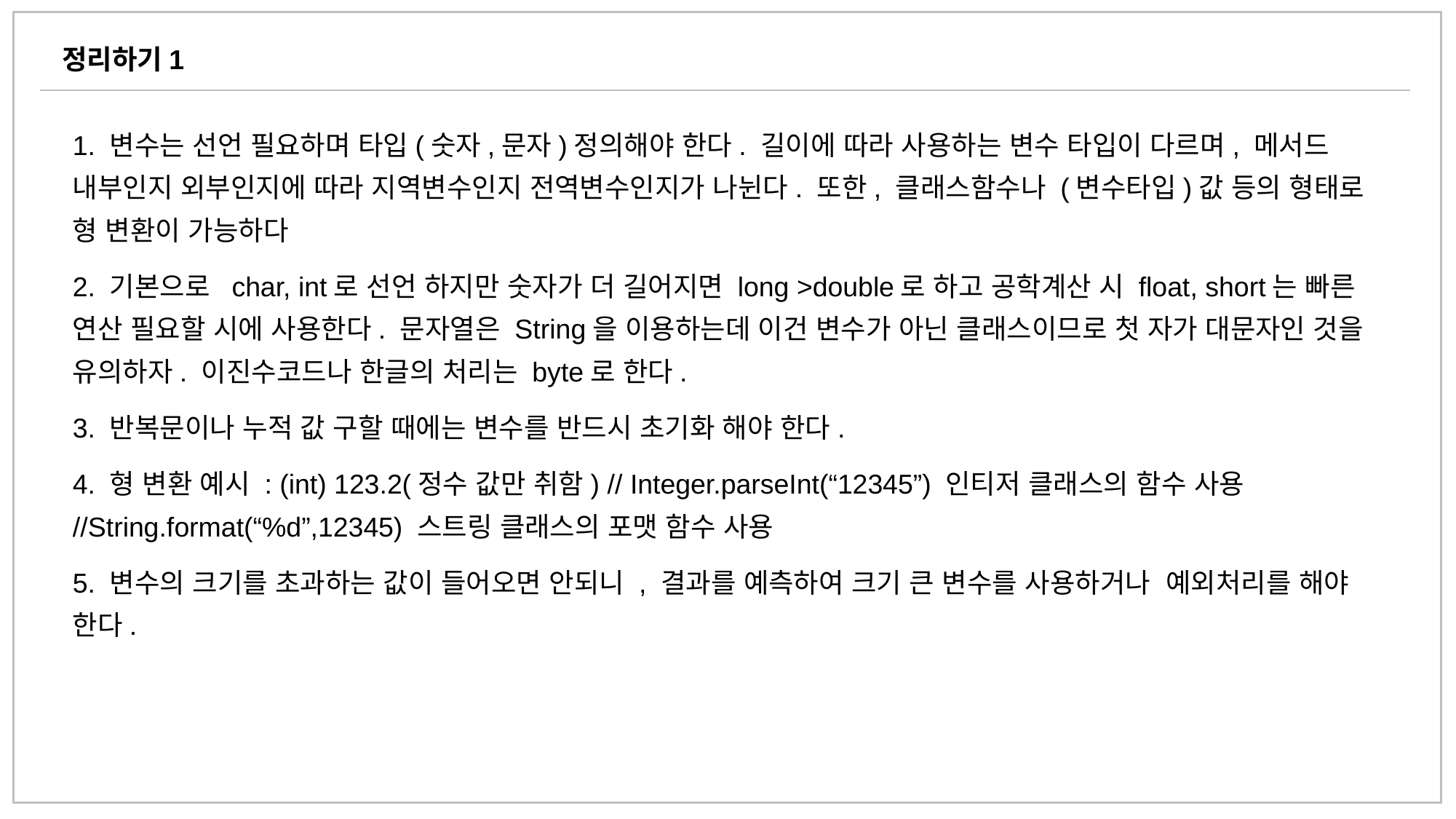

정리하기1
1. 변수는 선언 필요하며 타입(숫자,문자)정의해야 한다. 길이에 따라 사용하는 변수 타입이 다르며, 메서드 내부인지 외부인지에 따라 지역변수인지 전역변수인지가 나뉜다. 또한, 클래스함수나 (변수타입)값 등의 형태로 형 변환이 가능하다
2. 기본으로  char, int로 선언 하지만 숫자가 더 길어지면 long >double로 하고 공학계산 시 float, short는 빠른 연산 필요할 시에 사용한다. 문자열은 String을 이용하는데 이건 변수가 아닌 클래스이므로 첫 자가 대문자인 것을 유의하자. 이진수코드나 한글의 처리는 byte로 한다.
3. 반복문이나 누적 값 구할 때에는 변수를 반드시 초기화 해야 한다.
4. 형 변환 예시 : (int) 123.2(정수 값만 취함) // Integer.parseInt(“12345”) 인티저 클래스의 함수 사용 //String.format(“%d”,12345) 스트링 클래스의 포맷 함수 사용
5. 변수의 크기를 초과하는 값이 들어오면 안되니 , 결과를 예측하여 크기 큰 변수를 사용하거나  예외처리를 해야 한다.